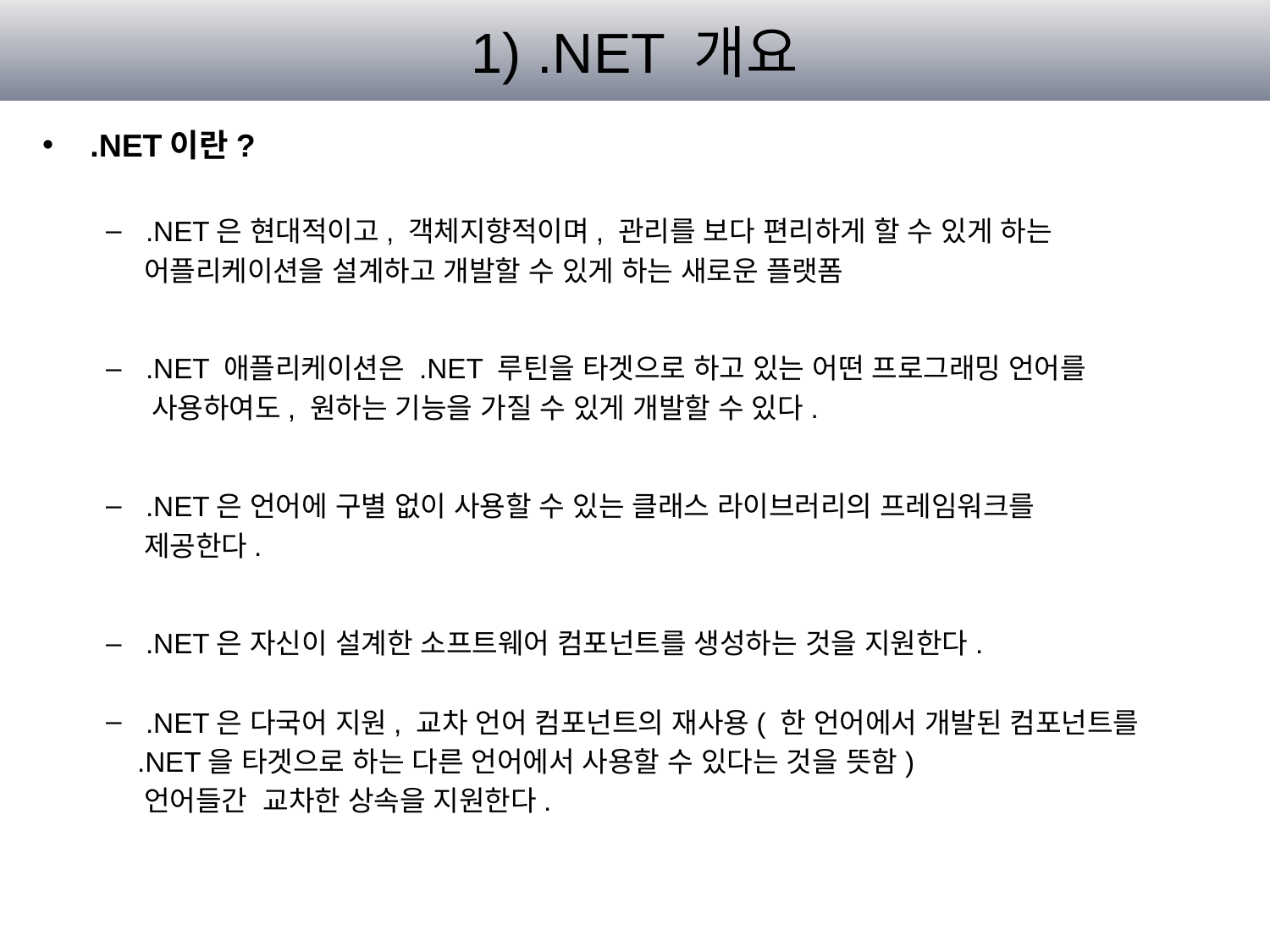

# 1) .NET 개요
.NET이란?

.NET은 현대적이고, 객체지향적이며, 관리를 보다 편리하게 할 수 있게 하는
    어플리케이션을 설계하고 개발할 수 있게 하는 새로운 플랫폼

.NET 애플리케이션은 .NET 루틴을 타겟으로 하고 있는 어떤 프로그래밍 언어를
     사용하여도, 원하는 기능을 가질 수 있게 개발할 수 있다.

.NET은 언어에 구별 없이 사용할 수 있는 클래스 라이브러리의 프레임워크를
    제공한다.

.NET은 자신이 설계한 소프트웨어 컴포넌트를 생성하는 것을 지원한다.

.NET은 다국어 지원, 교차 언어 컴포넌트의 재사용( 한 언어에서 개발된 컴포넌트를
    .NET을 타겟으로 하는 다른 언어에서 사용할 수 있다는 것을 뜻함)
    언어들간  교차한 상속을 지원한다.